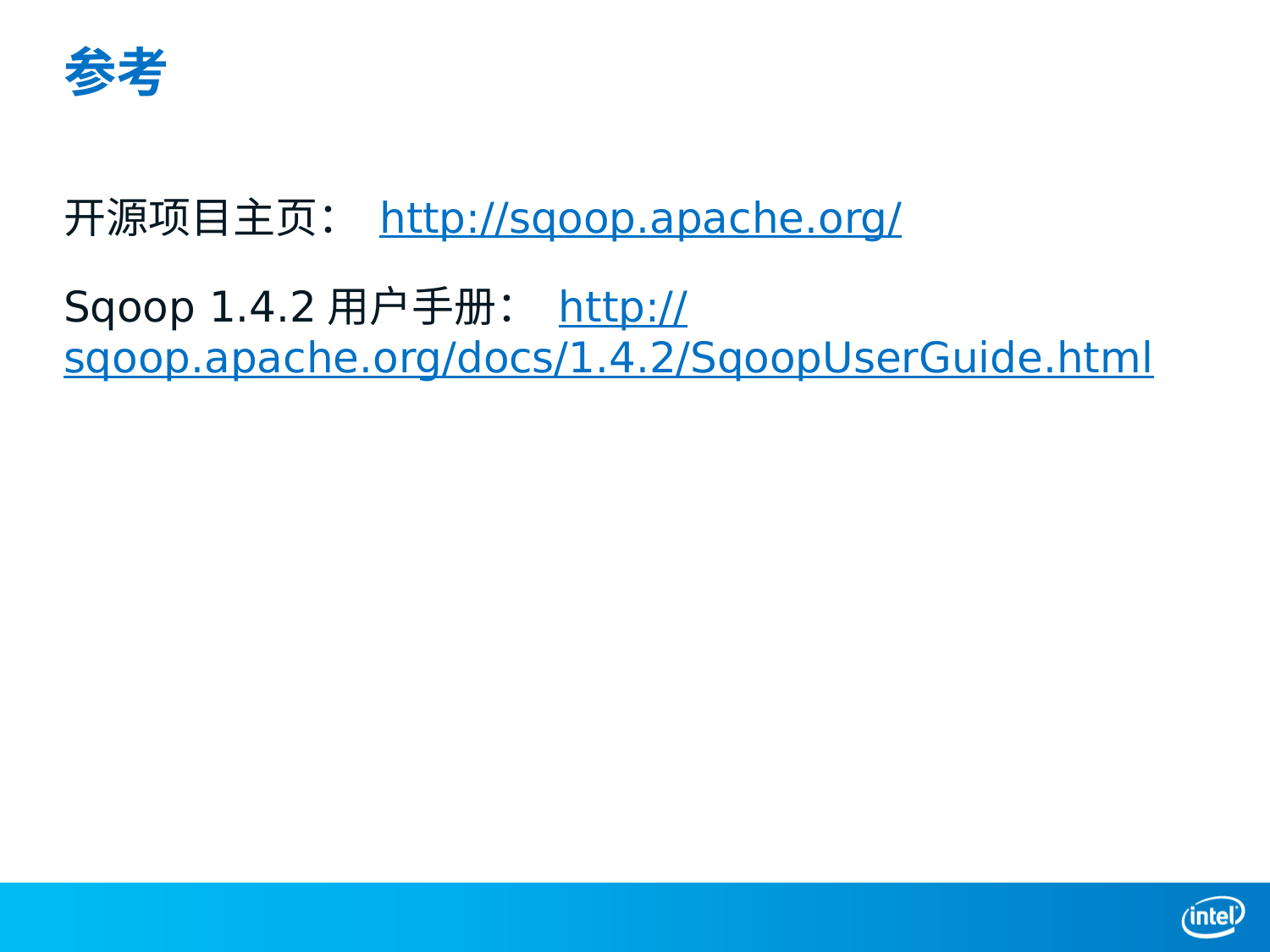

# 参考
开源项目主页： http://sqoop.apache.org/
Sqoop 1.4.2用户手册： http://sqoop.apache.org/docs/1.4.2/SqoopUserGuide.html